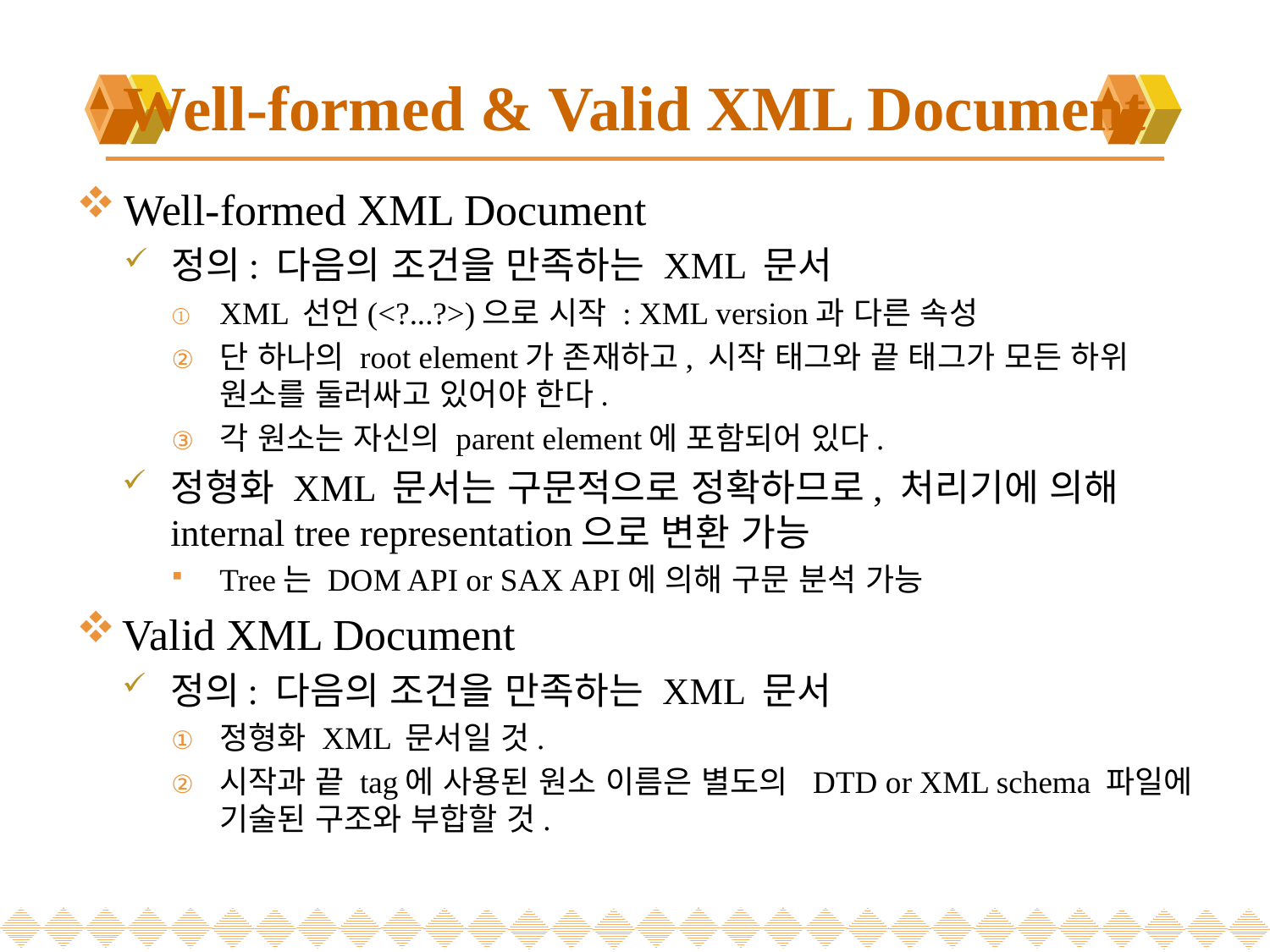

# Well-formed & Valid XML Document
Well-formed XML Document
정의: 다음의 조건을 만족하는 XML 문서
XML 선언(<?...?>)으로 시작 : XML version과 다른 속성
단 하나의 root element가 존재하고, 시작 태그와 끝 태그가 모든 하위 원소를 둘러싸고 있어야 한다.
각 원소는 자신의 parent element에 포함되어 있다.
정형화 XML 문서는 구문적으로 정확하므로, 처리기에 의해 internal tree representation으로 변환 가능
Tree는 DOM API or SAX API에 의해 구문 분석 가능
Valid XML Document
정의: 다음의 조건을 만족하는 XML 문서
정형화 XML 문서일 것.
시작과 끝 tag에 사용된 원소 이름은 별도의  DTD or XML schema 파일에 기술된 구조와 부합할 것.